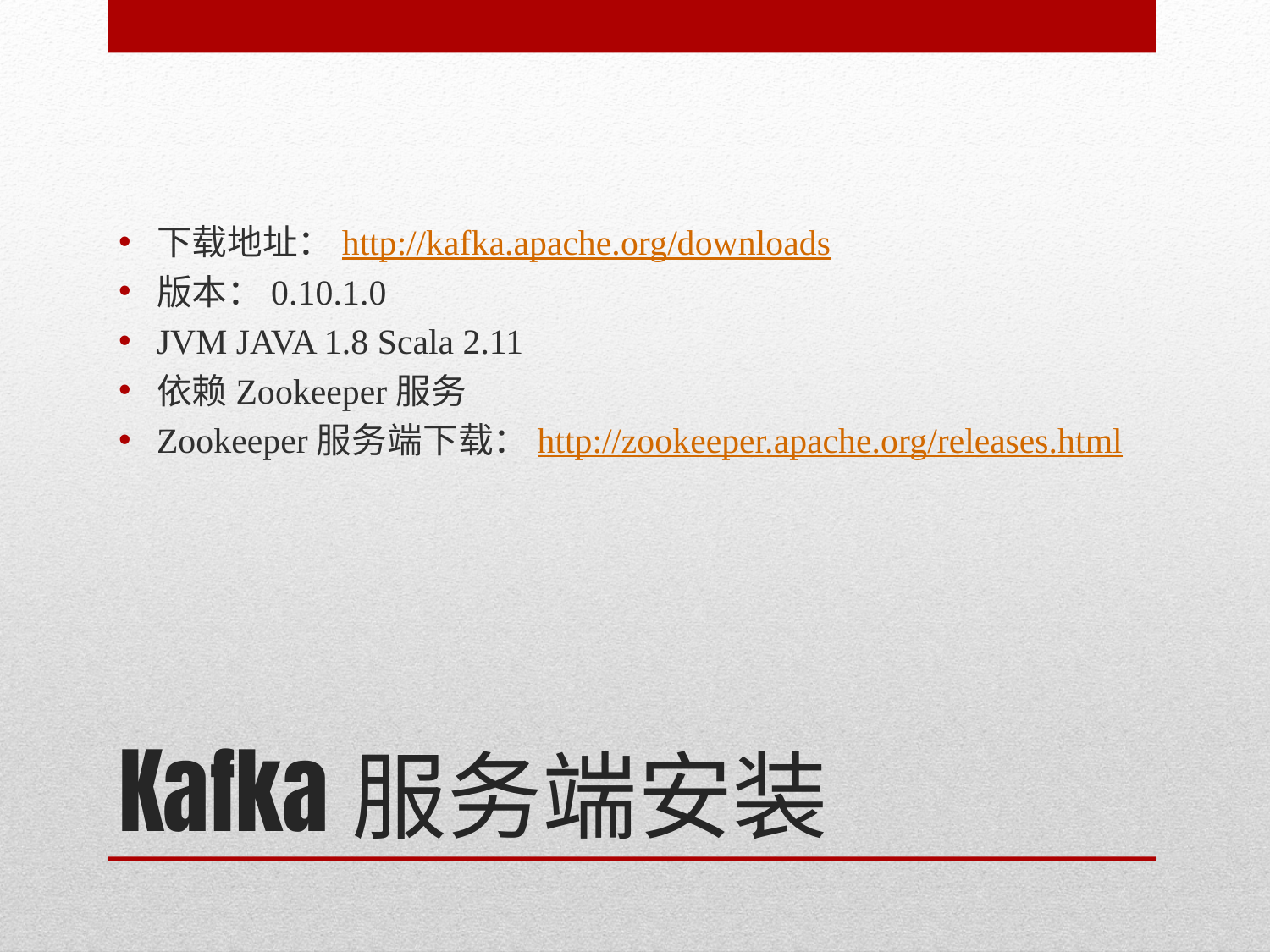

下载地址：http://kafka.apache.org/downloads
版本：0.10.1.0
JVM JAVA 1.8 Scala 2.11
依赖Zookeeper服务
Zookeeper服务端下载：http://zookeeper.apache.org/releases.html

# Kafka服务端安装